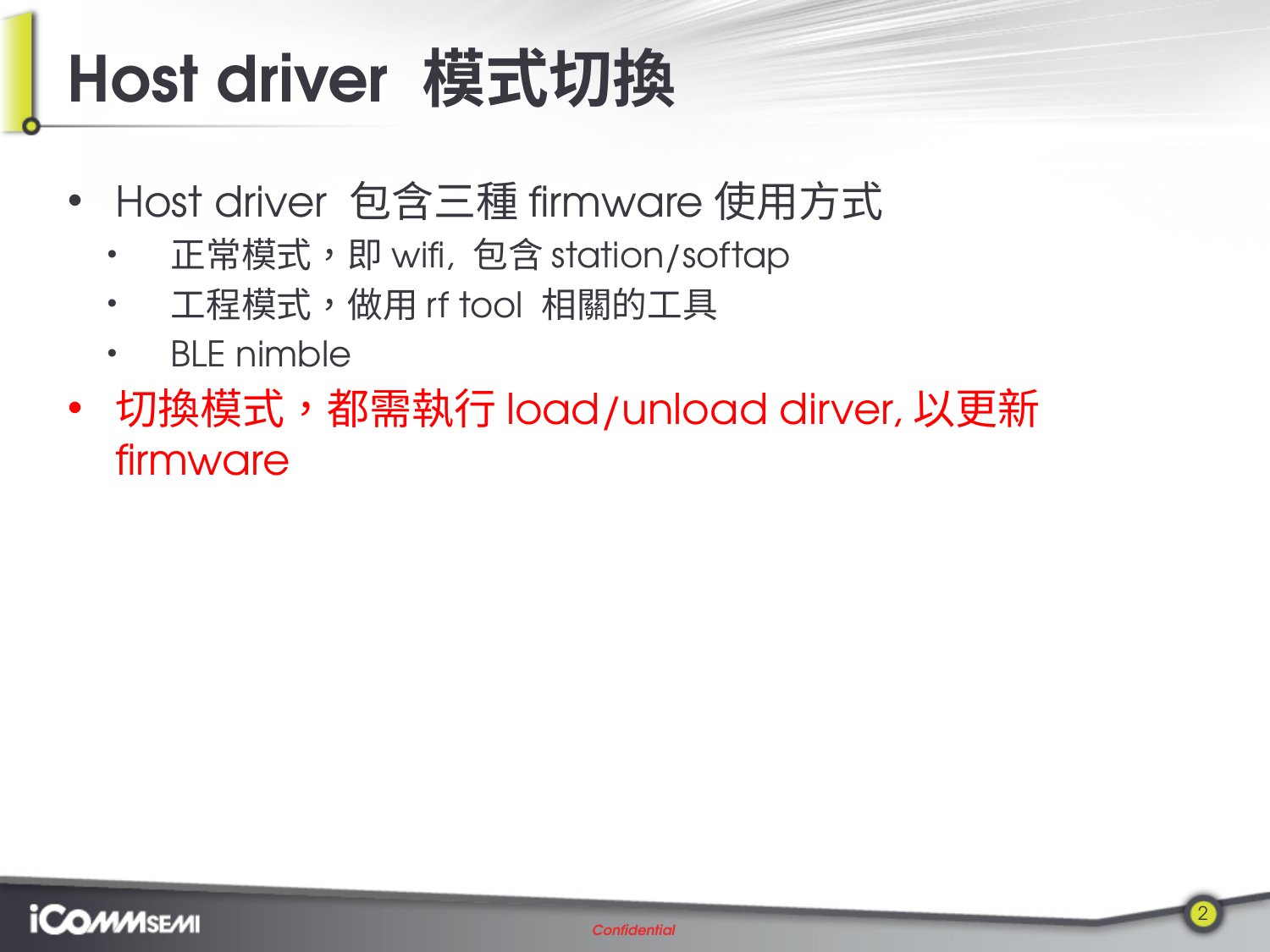

# Host driver 模式切換
Host driver 包含三種firmware使用方式
正常模式，即wifi, 包含station/softap
工程模式，做用rf tool 相關的工具
BLE nimble
切換模式，都需執行load/unload dirver,以更新firmware